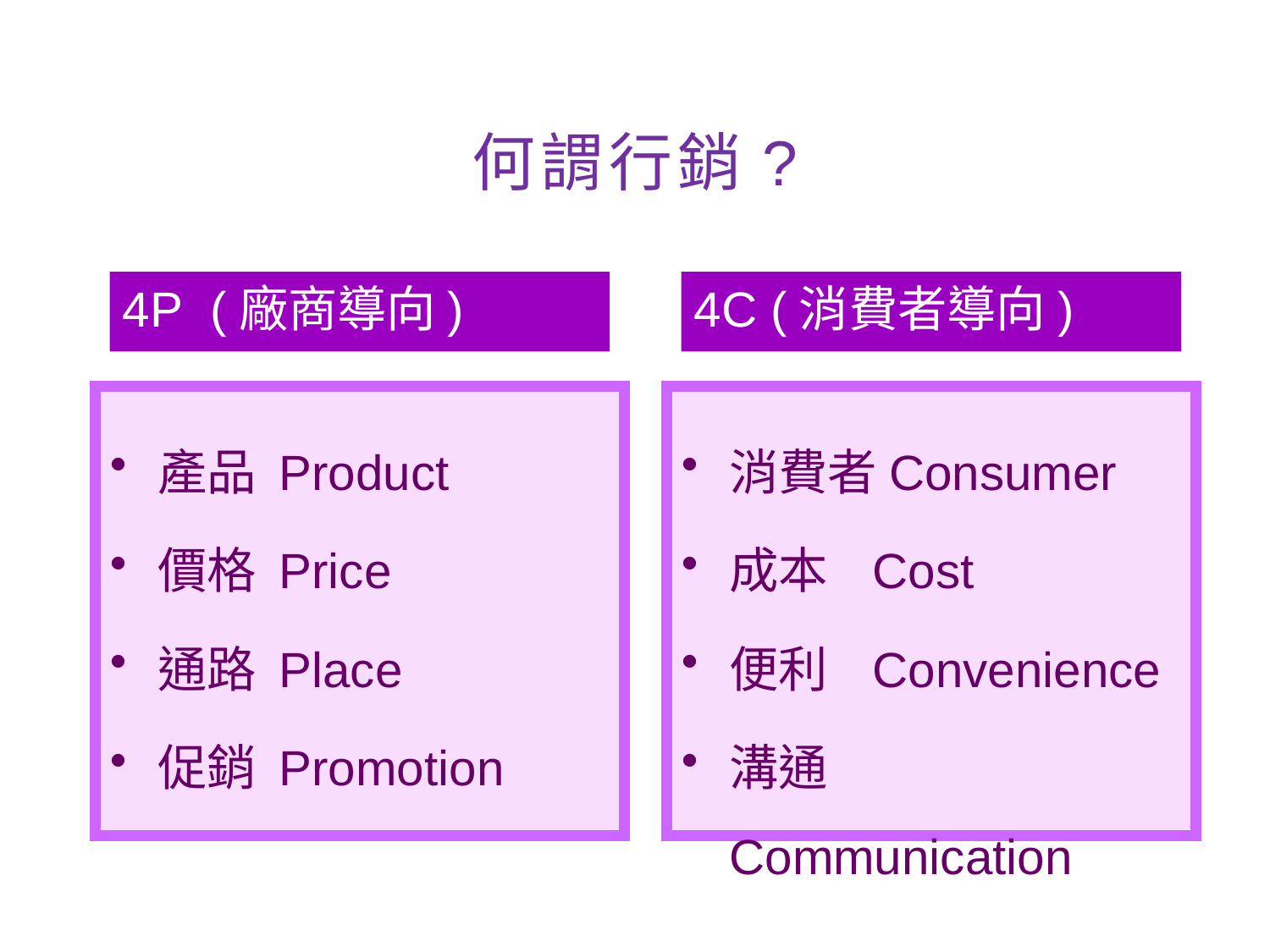

# 何謂行銷?
4P  (廠商導向)

4C (消費者導向)

產品 Product
價格 Price
通路 Place
促銷 Promotion

消費者Consumer
成本   Cost
便利   Convenience
溝通  Communication